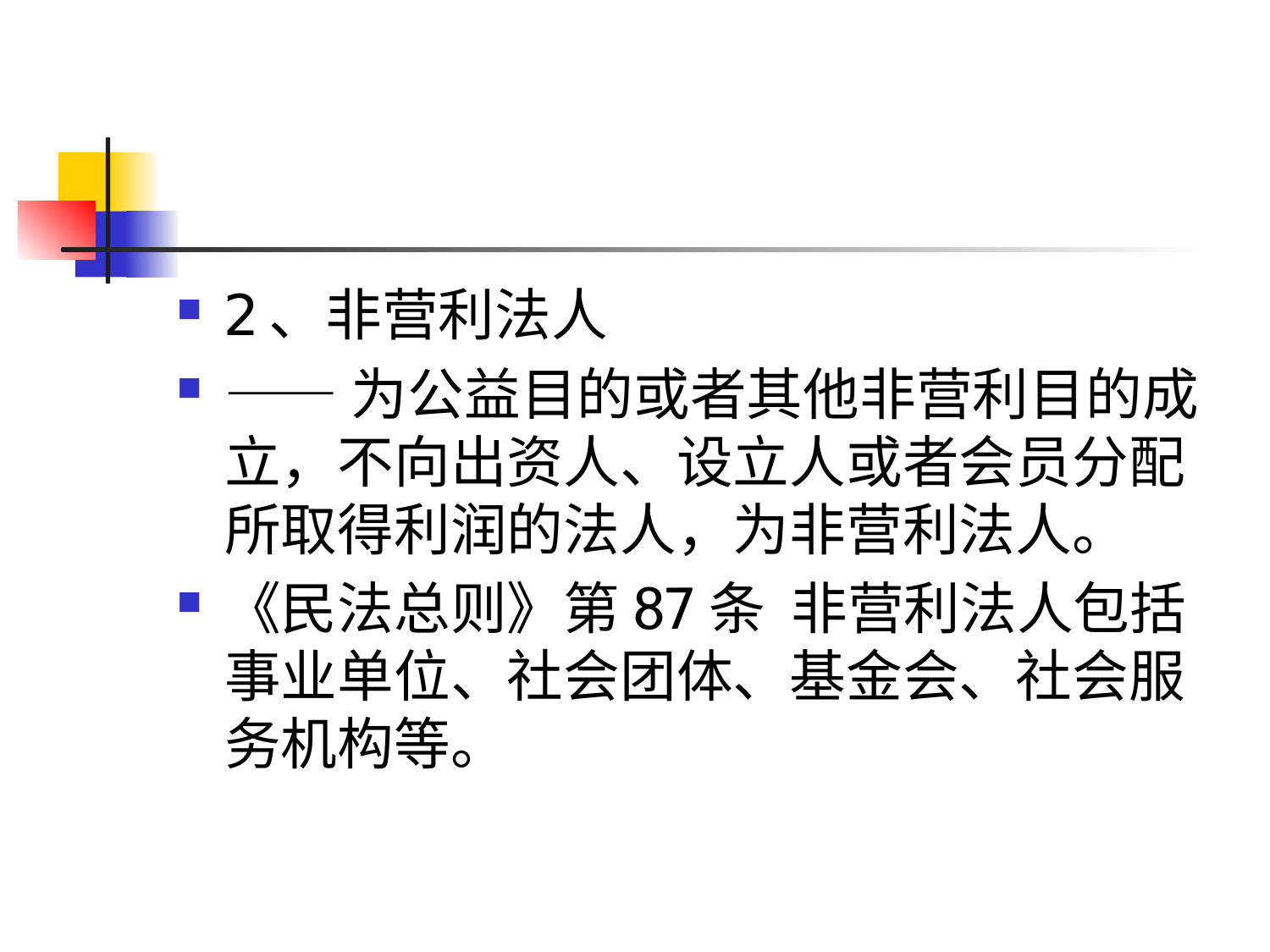

#
2、非营利法人
——为公益目的或者其他非营利目的成立，不向出资人、设立人或者会员分配所取得利润的法人，为非营利法人。
《民法总则》第87条  非营利法人包括事业单位、社会团体、基金会、社会服务机构等。